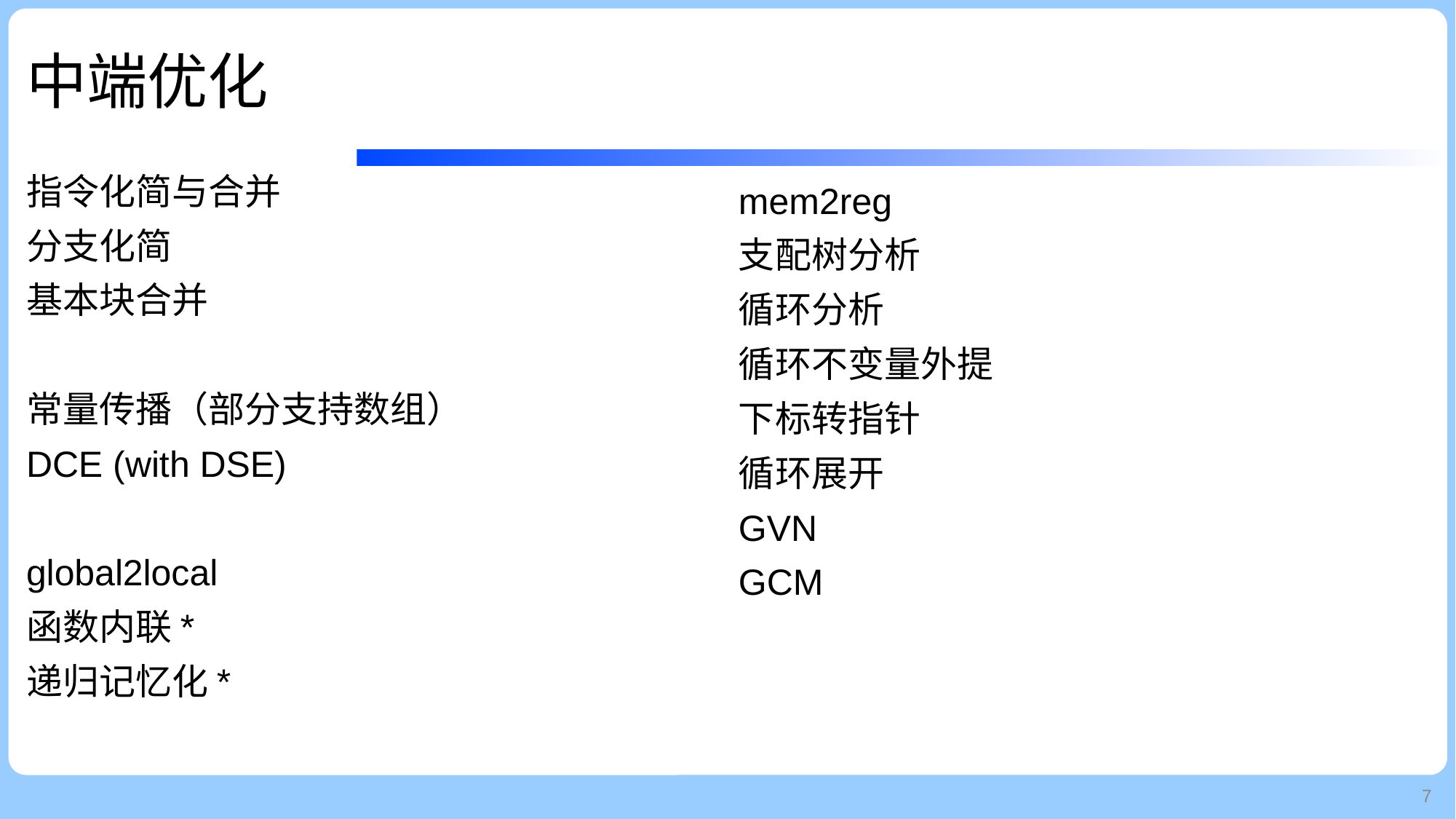

# 中端优化
指令化简与合并
分支化简
基本块合并

常量传播（部分支持数组）
DCE (with DSE)

global2local
函数内联*
递归记忆化*
mem2reg
支配树分析
循环分析
循环不变量外提
下标转指针
循环展开
GVN
GCM

7